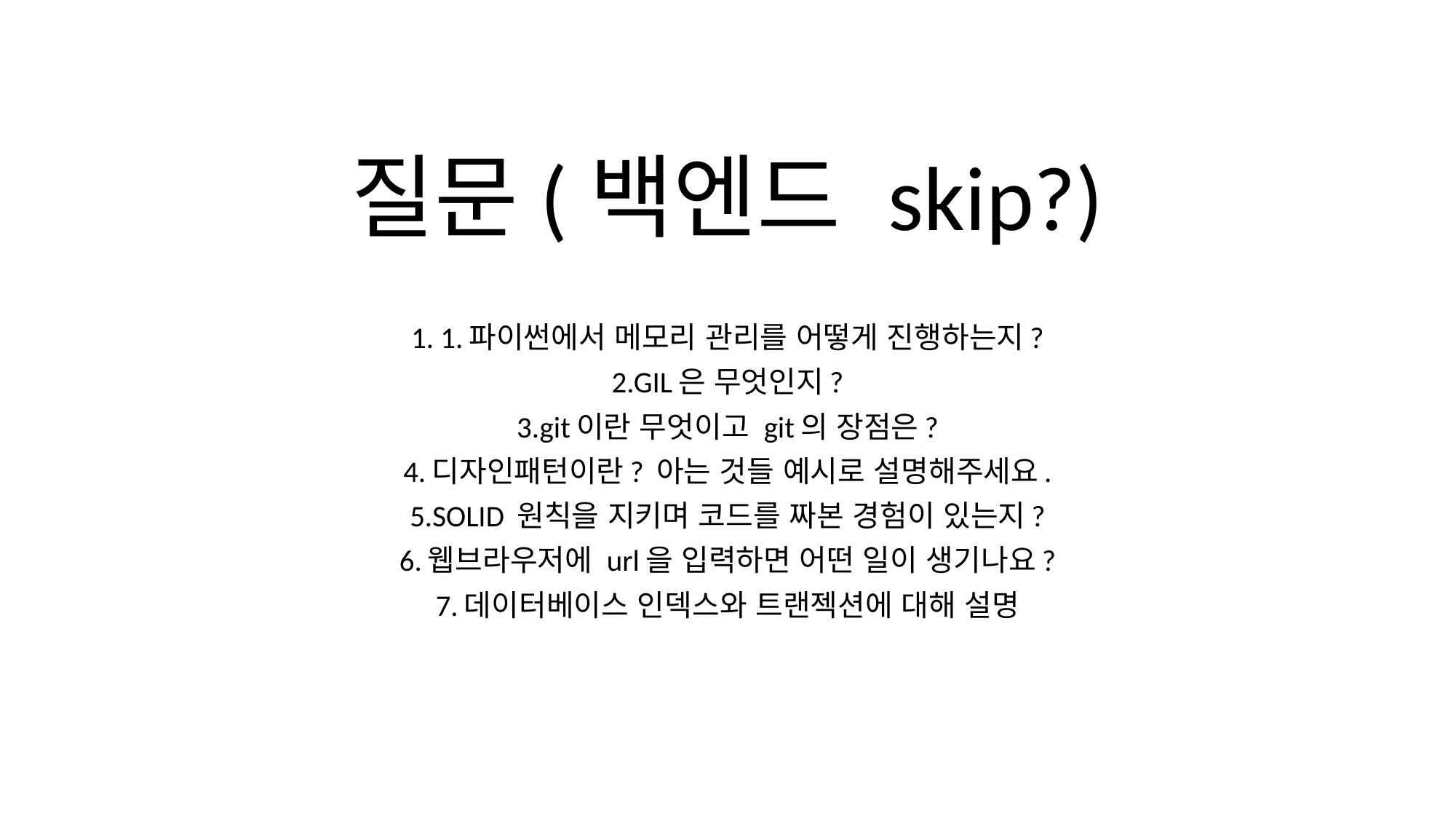

# 질문(백엔드 skip?)
1. 1.파이썬에서 메모리 관리를 어떻게 진행하는지?
2.GIL은 무엇인지?
3.git이란 무엇이고 git의 장점은?
4.디자인패턴이란? 아는 것들 예시로 설명해주세요.
5.SOLID 원칙을 지키며 코드를 짜본 경험이 있는지?
6.웹브라우저에 url을 입력하면 어떤 일이 생기나요?
7.데이터베이스 인덱스와 트랜젝션에 대해 설명